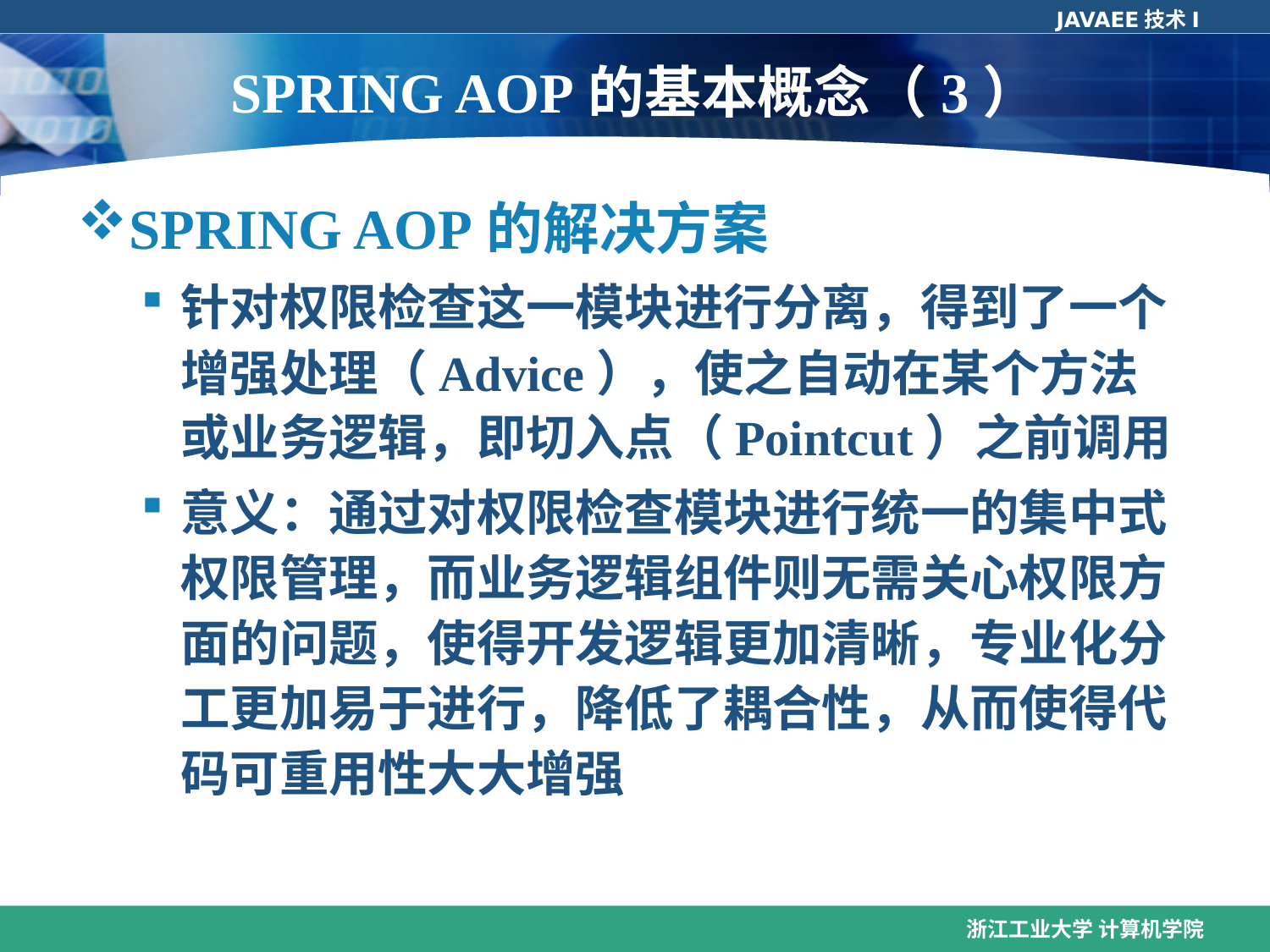

# SPRING AOP的基本概念（3）
SPRING AOP的解决方案
针对权限检查这一模块进行分离，得到了一个增强处理（Advice），使之自动在某个方法或业务逻辑，即切入点（Pointcut）之前调用
意义：通过对权限检查模块进行统一的集中式权限管理，而业务逻辑组件则无需关心权限方面的问题，使得开发逻辑更加清晰，专业化分工更加易于进行，降低了耦合性，从而使得代码可重用性大大增强